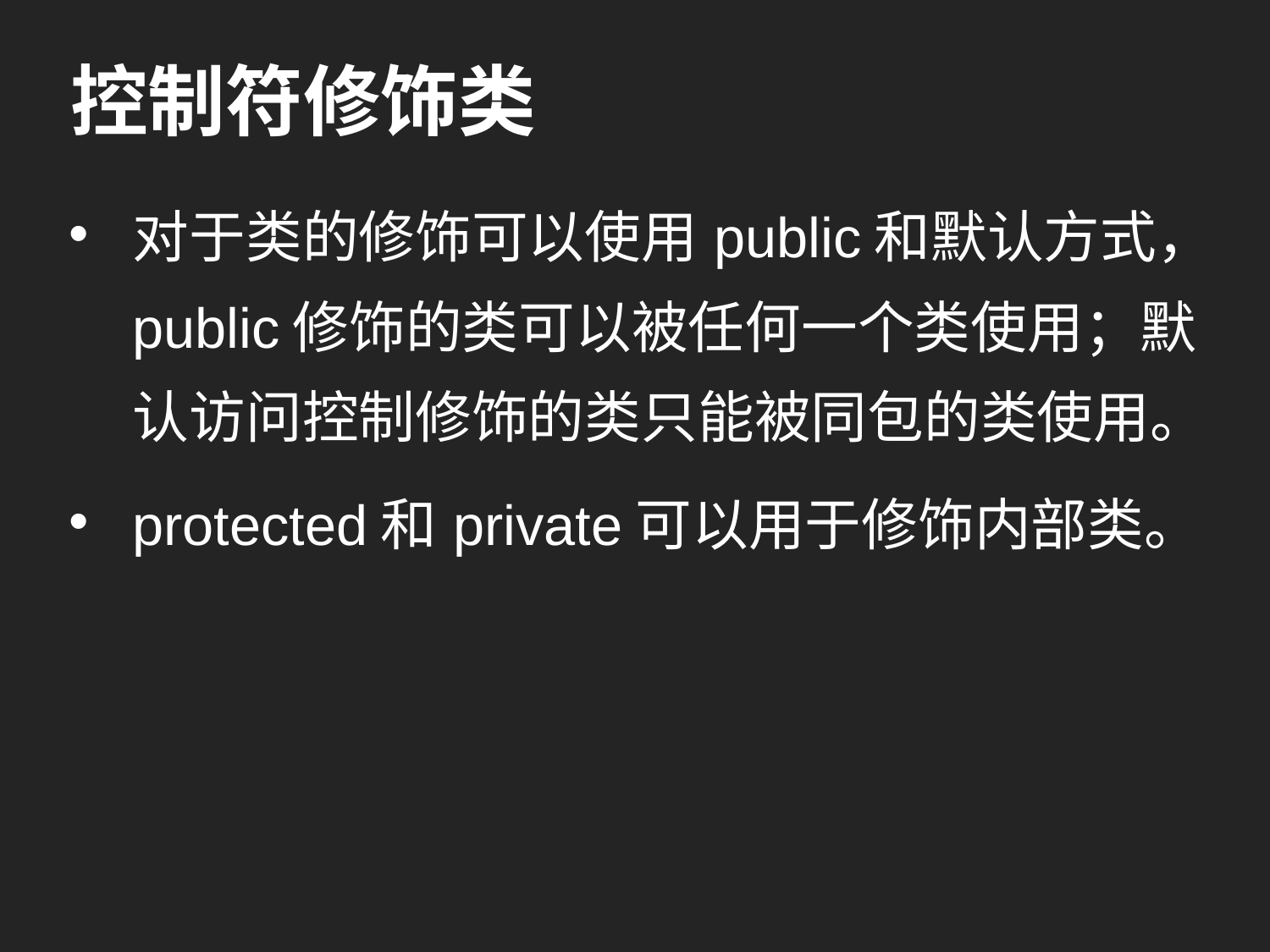

# 控制符修饰类
对于类的修饰可以使用public和默认方式，public修饰的类可以被任何一个类使用；默认访问控制修饰的类只能被同包的类使用。
protected和private可以用于修饰内部类。